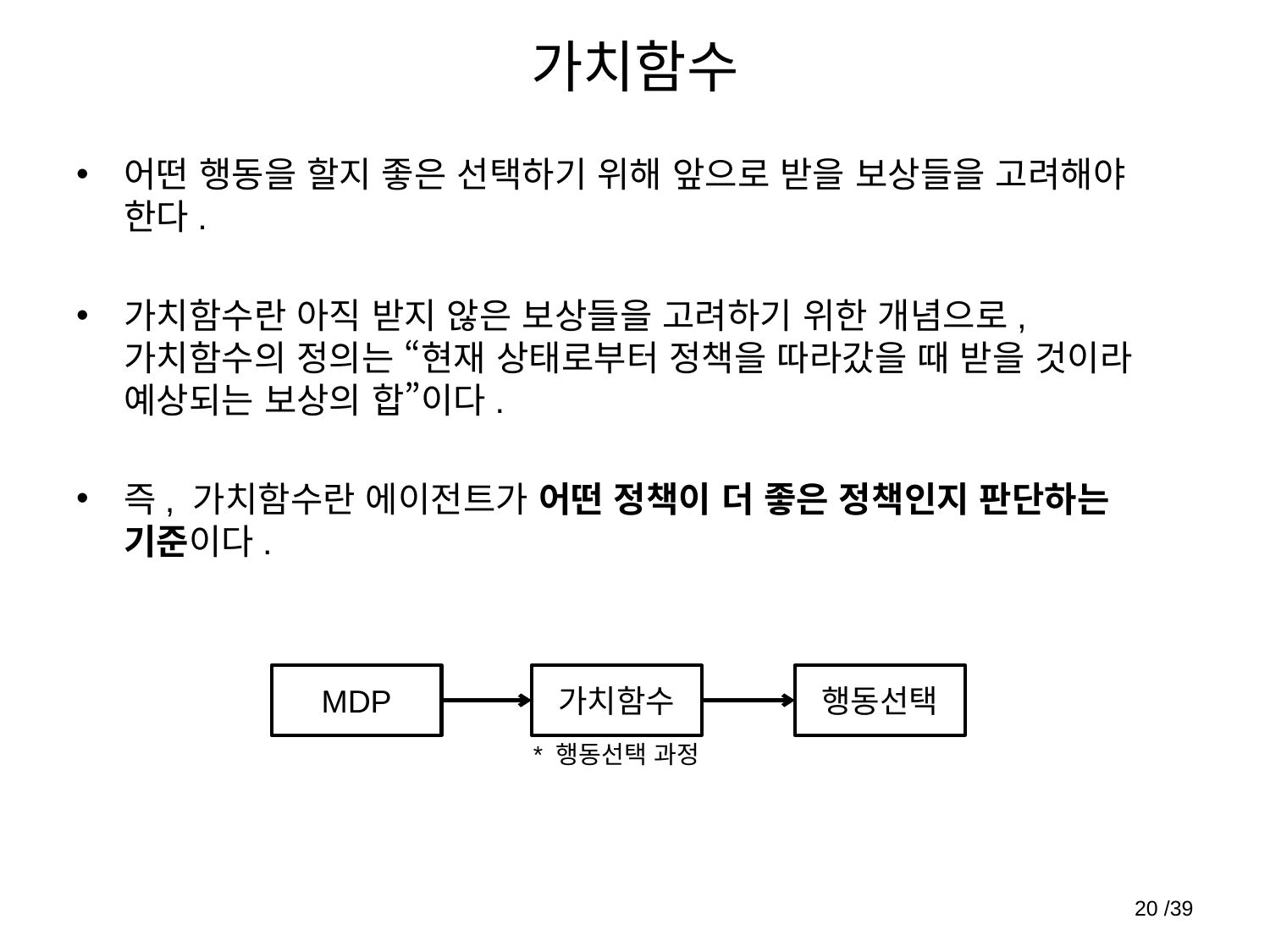

# 가치함수
어떤 행동을 할지 좋은 선택하기 위해 앞으로 받을 보상들을 고려해야 한다.

가치함수란 아직 받지 않은 보상들을 고려하기 위한 개념으로, 가치함수의 정의는 “현재 상태로부터 정책을 따라갔을 때 받을 것이라 예상되는 보상의 합”이다.

즉, 가치함수란 에이전트가 어떤 정책이 더 좋은 정책인지 판단하는 기준이다.
MDP
가치함수
행동선택
* 행동선택 과정
20 /39